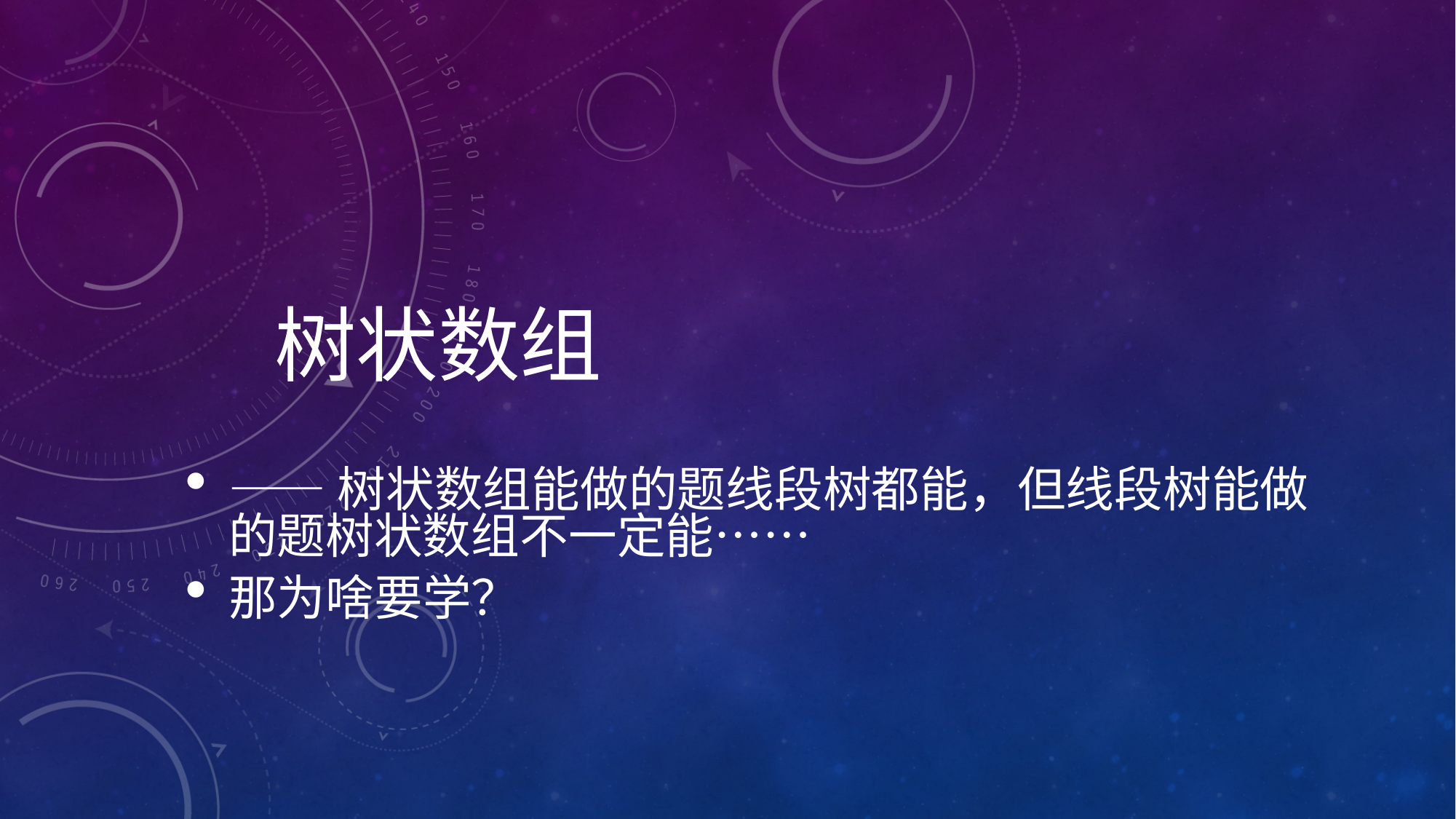

# 树状数组
——树状数组能做的题线段树都能，但线段树能做的题树状数组不一定能……
那为啥要学？